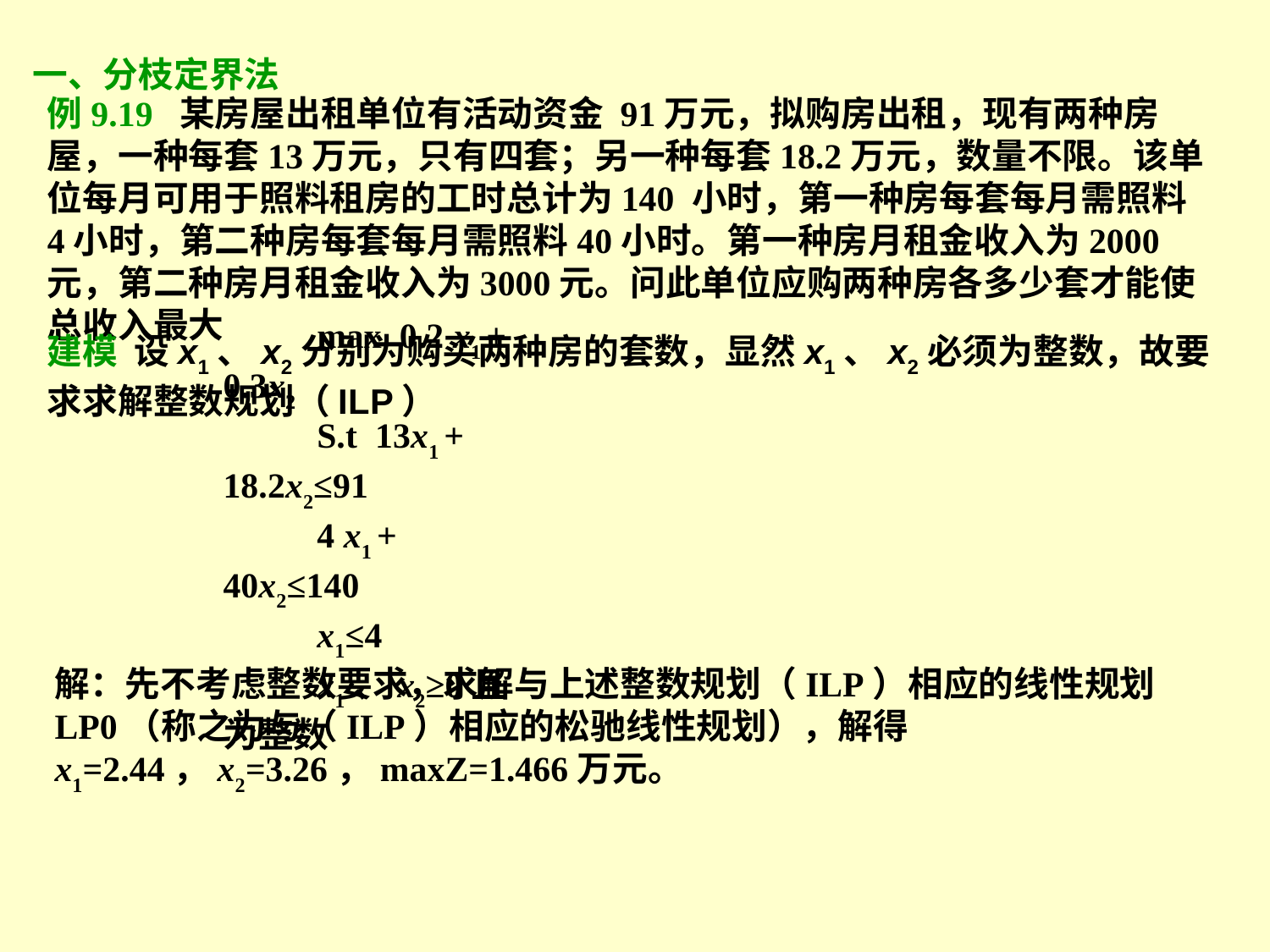

一、分枝定界法
例9.19  某房屋出租单位有活动资金 91万元，拟购房出租，现有两种房屋，一种每套13万元，只有四套；另一种每套18.2万元，数量不限。该单位每月可用于照料租房的工时总计为140 小时，第一种房每套每月需照料4小时，第二种房每套每月需照料40小时。第一种房月租金收入为2000元，第二种房月租金收入为3000元。问此单位应购两种房各多少套才能使总收入最大
建模  设x1、x2分别为购买两种房的套数，显然x1、x2必须为整数，故要求求解整数规划（ILP）
max  0.2 x1 + 0.3x2
S.t  13x1 + 18.2x2≤91
4 x1 + 40x2≤140
x1≤4
x1、x2≥0且为整数
解：先不考虑整数要求，求解与上述整数规划（ILP）相应的线性规划LP0（称之为与（ILP）相应的松驰线性规划），解得x1=2.44，x2=3.26，maxZ=1.466万元。